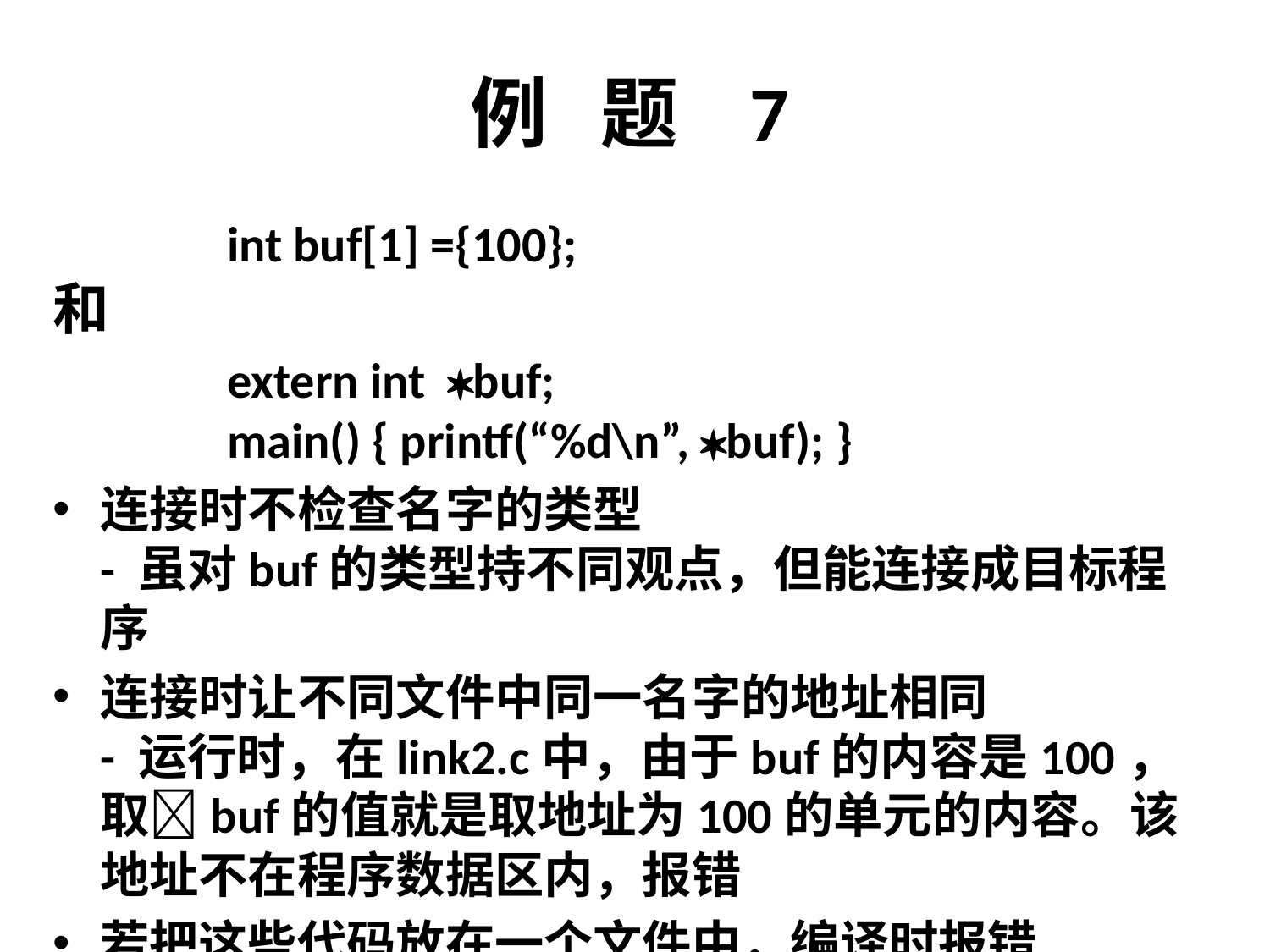

# 例   题   7
		int buf[1] ={100};
和
		extern int  ∗buf;
		main() { printf(“%d\n”, ∗buf); }
连接时不检查名字的类型
	- 虽对buf的类型持不同观点，但能连接成目标程序
连接时让不同文件中同一名字的地址相同
	- 运行时，在link2.c中，由于buf的内容是100，取∗buf的值就是取地址为100的单元的内容。该地址不在程序数据区内，报错
若把这些代码放在一个文件中，编译时报错